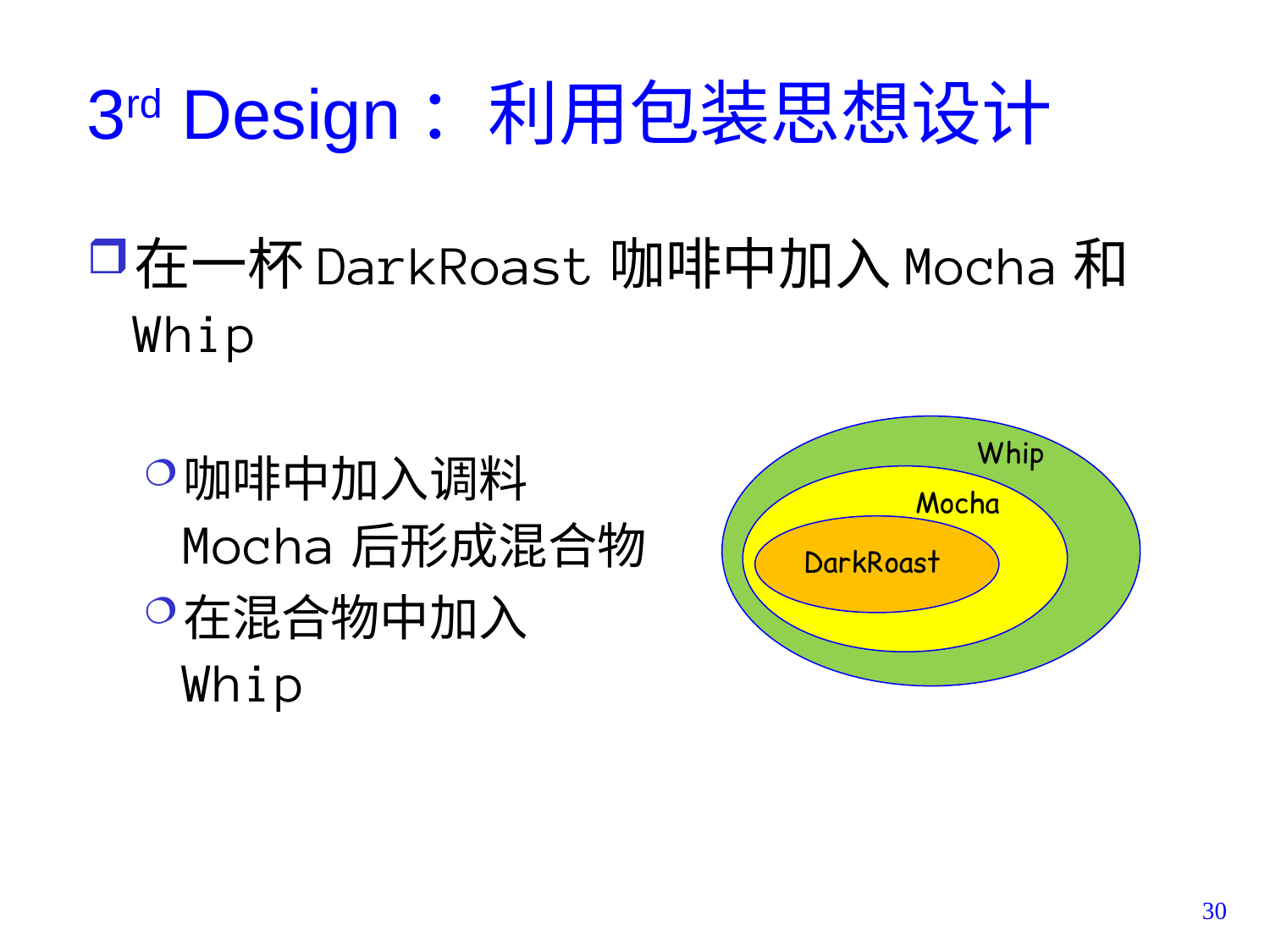

# 3rd Design：利用包装思想设计
在一杯DarkRoast咖啡中加入Mocha和Whip

Whip
咖啡中加入调料Mocha后形成混合物
在混合物中加入Whip

Mocha
DarkRoast
30